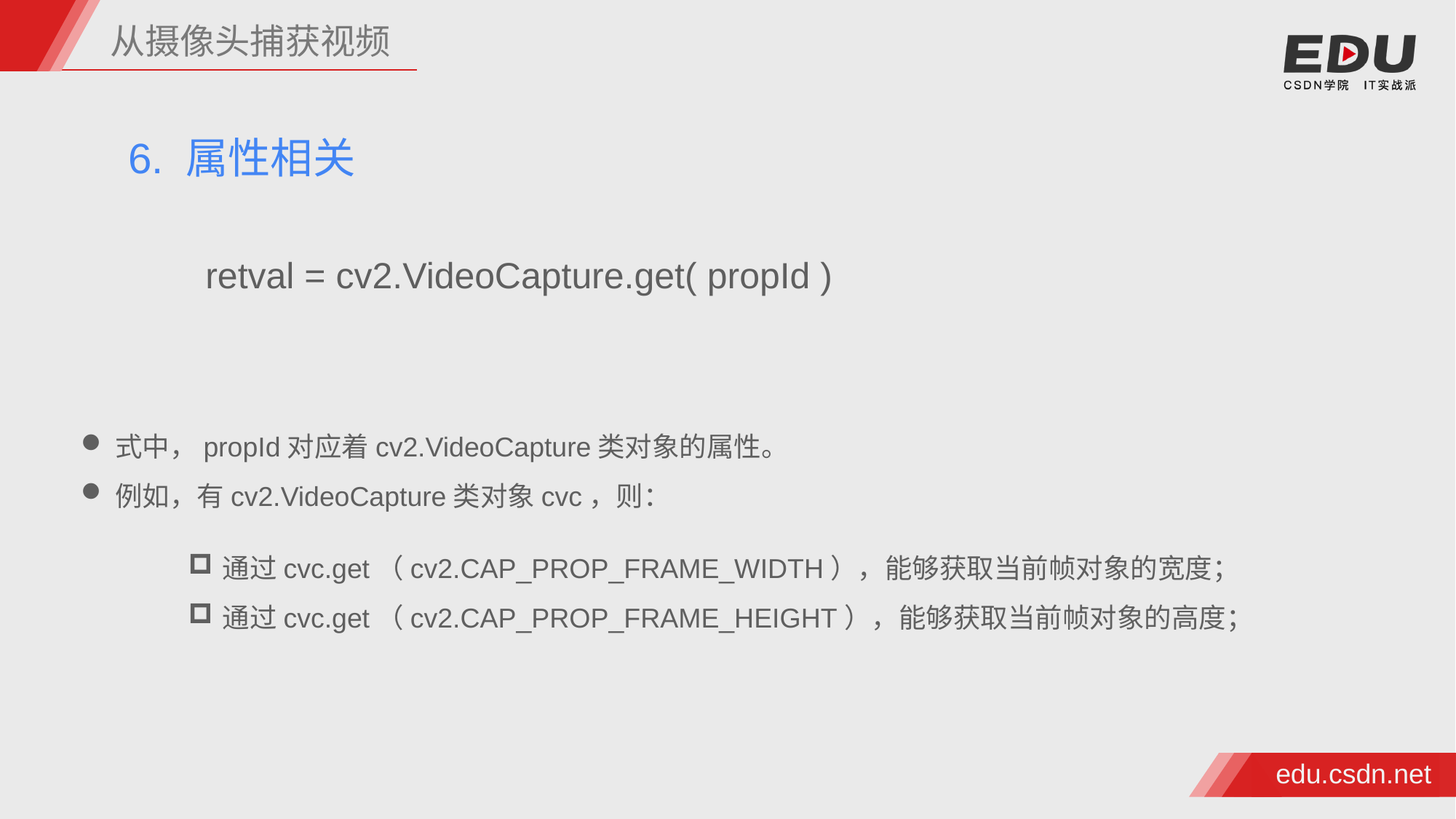

从摄像头捕获视频
6. 属性相关
retval = cv2.VideoCapture.get( propId )
式中，propId对应着cv2.VideoCapture类对象的属性。
例如，有cv2.VideoCapture类对象cvc，则：

通过cvc.get（cv2.CAP_PROP_FRAME_WIDTH），能够获取当前帧对象的宽度；
通过cvc.get（cv2.CAP_PROP_FRAME_HEIGHT），能够获取当前帧对象的高度；